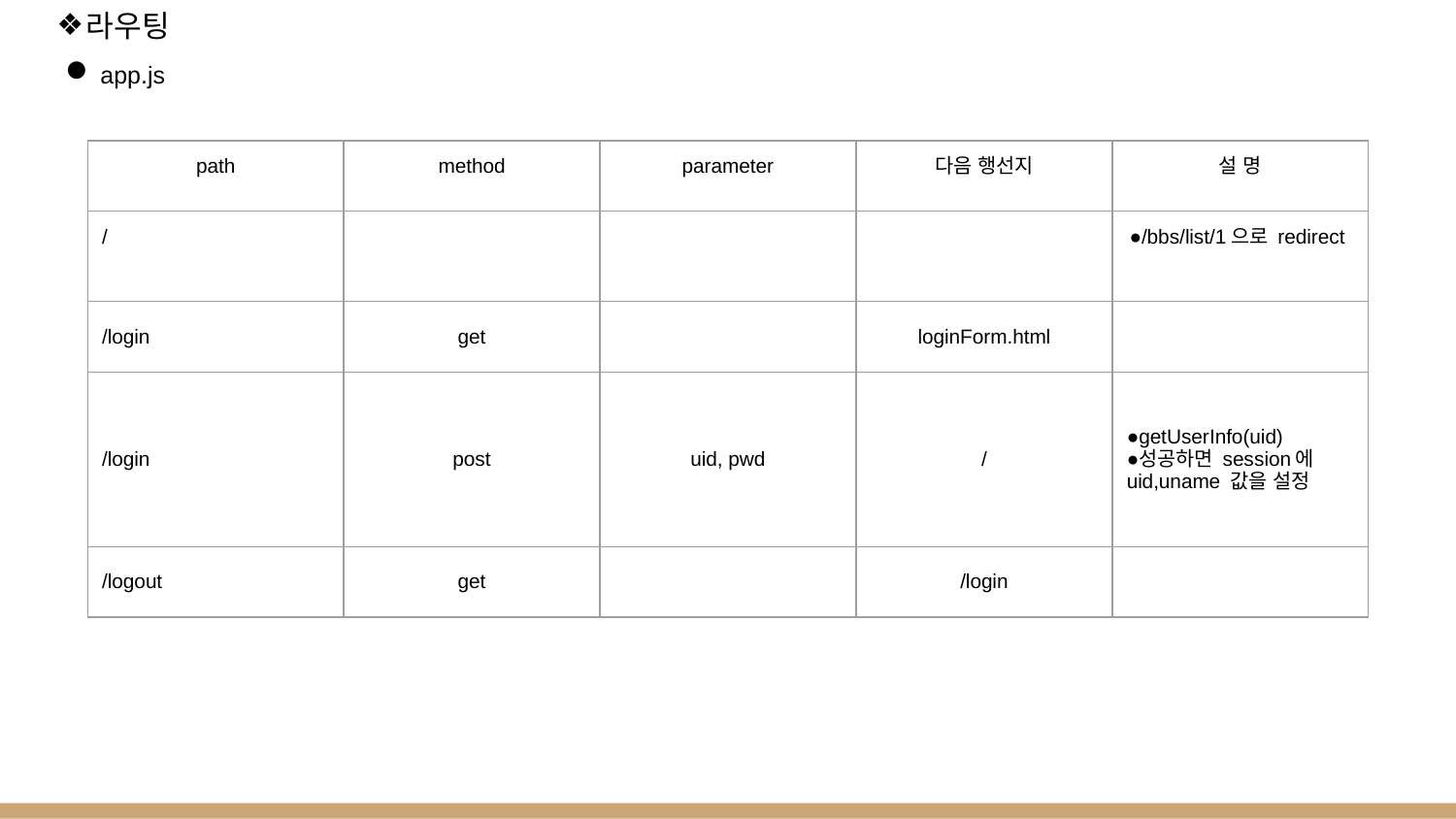

# 라우팅
 app.js
| path | method | parameter | 다음 행선지 | 설 명 |
| --- | --- | --- | --- | --- |
| / |  |  |  | /bbs/list/1으로 redirect |
| /login | get |  | loginForm.html |  |
| /login | post | uid, pwd | / | getUserInfo(uid) 성공하면 session에 uid,uname 값을 설정 |
| /logout | get |  | /login |  |